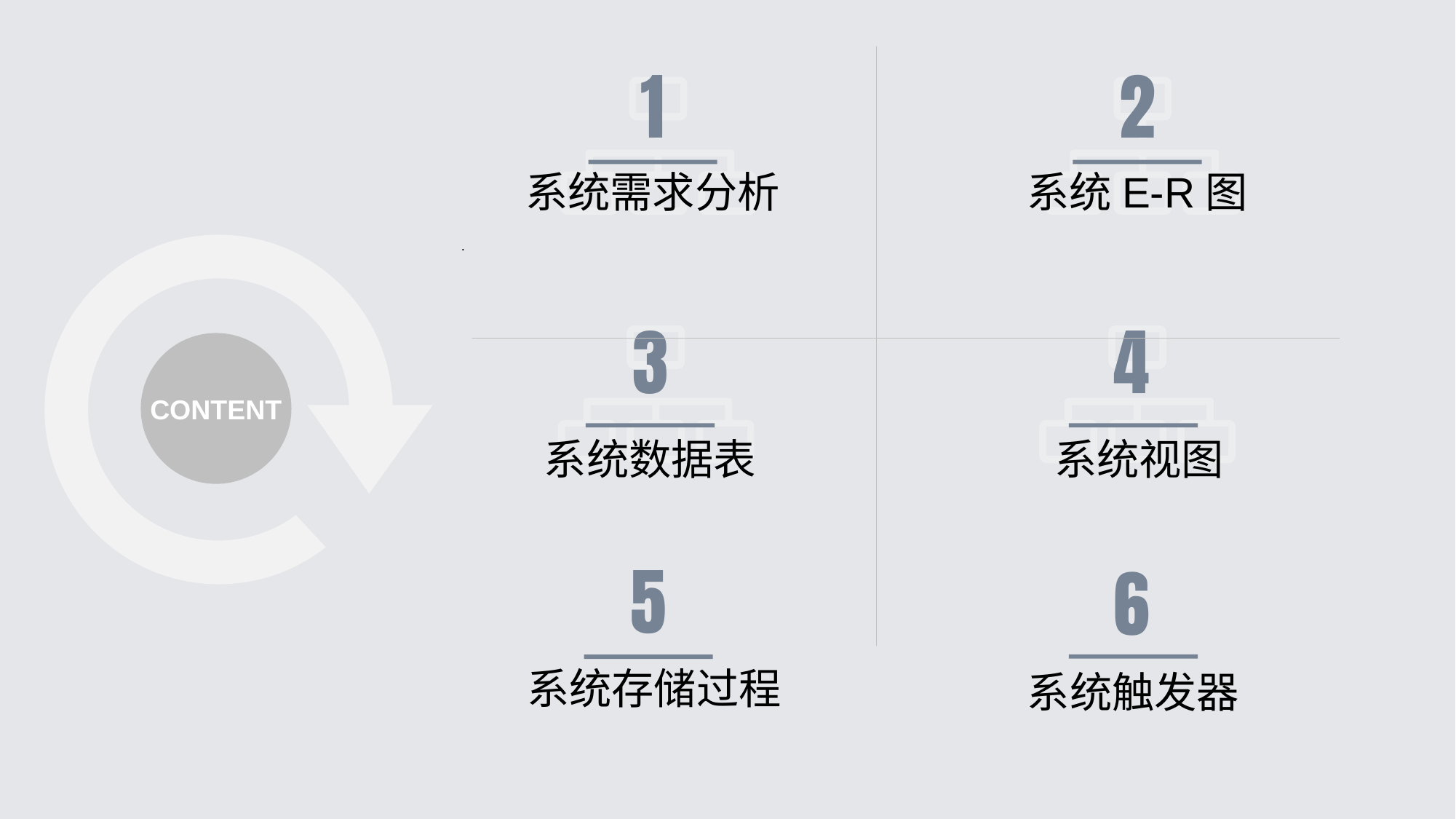

1

系统需求分析
.
2

系统E-R图

CONTENT
4

系统视图

3

系统数据表

5
6

系统存储过程
系统触发器